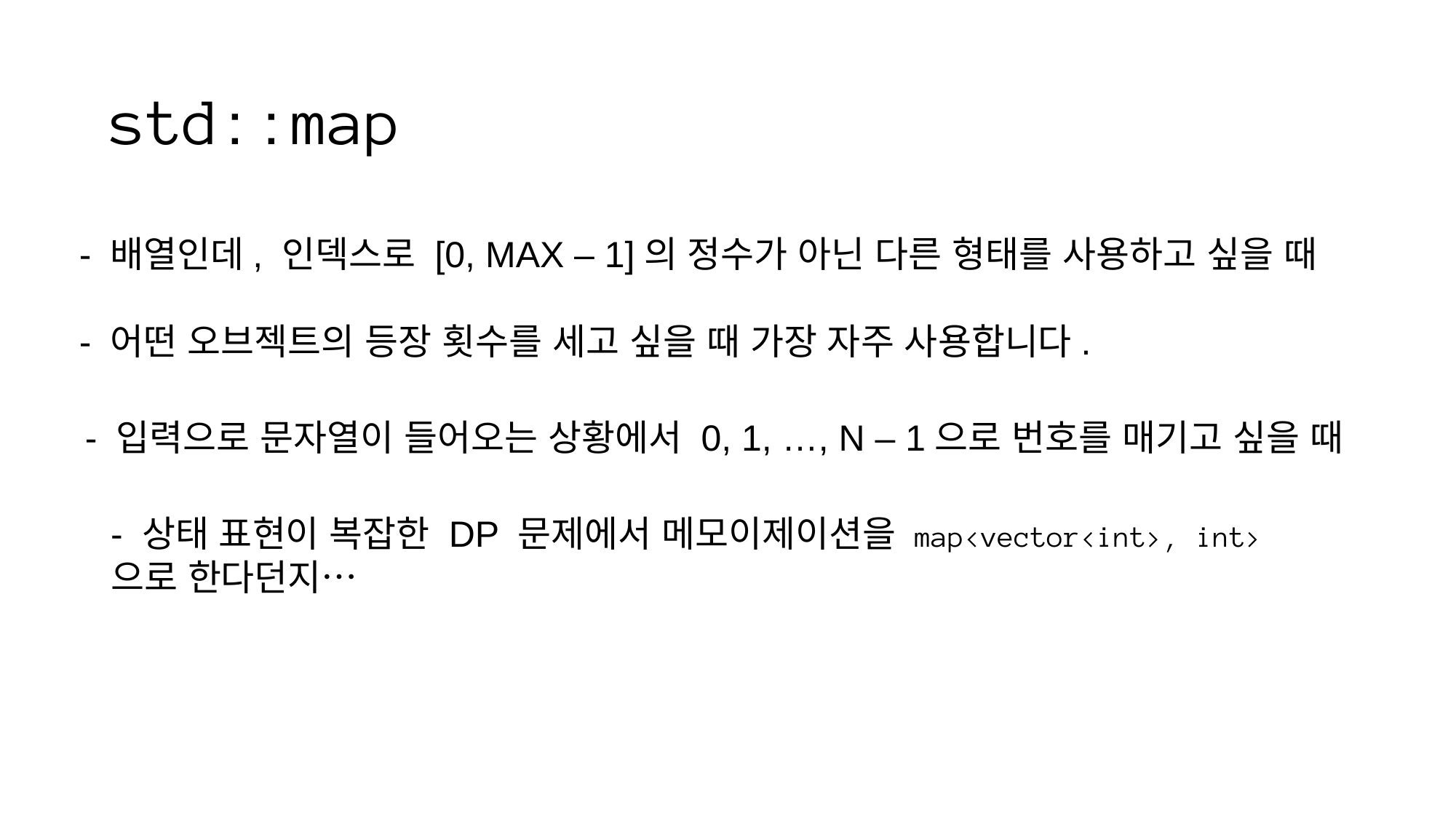

# std::map
- 배열인데, 인덱스로 [0, MAX – 1]의 정수가 아닌 다른 형태를 사용하고 싶을 때

- 어떤 오브젝트의 등장 횟수를 세고 싶을 때 가장 자주 사용합니다.
- 입력으로 문자열이 들어오는 상황에서 0, 1, …, N – 1으로 번호를 매기고 싶을 때
- 상태 표현이 복잡한 DP 문제에서 메모이제이션을 map<vector<int>, int>으로 한다던지…